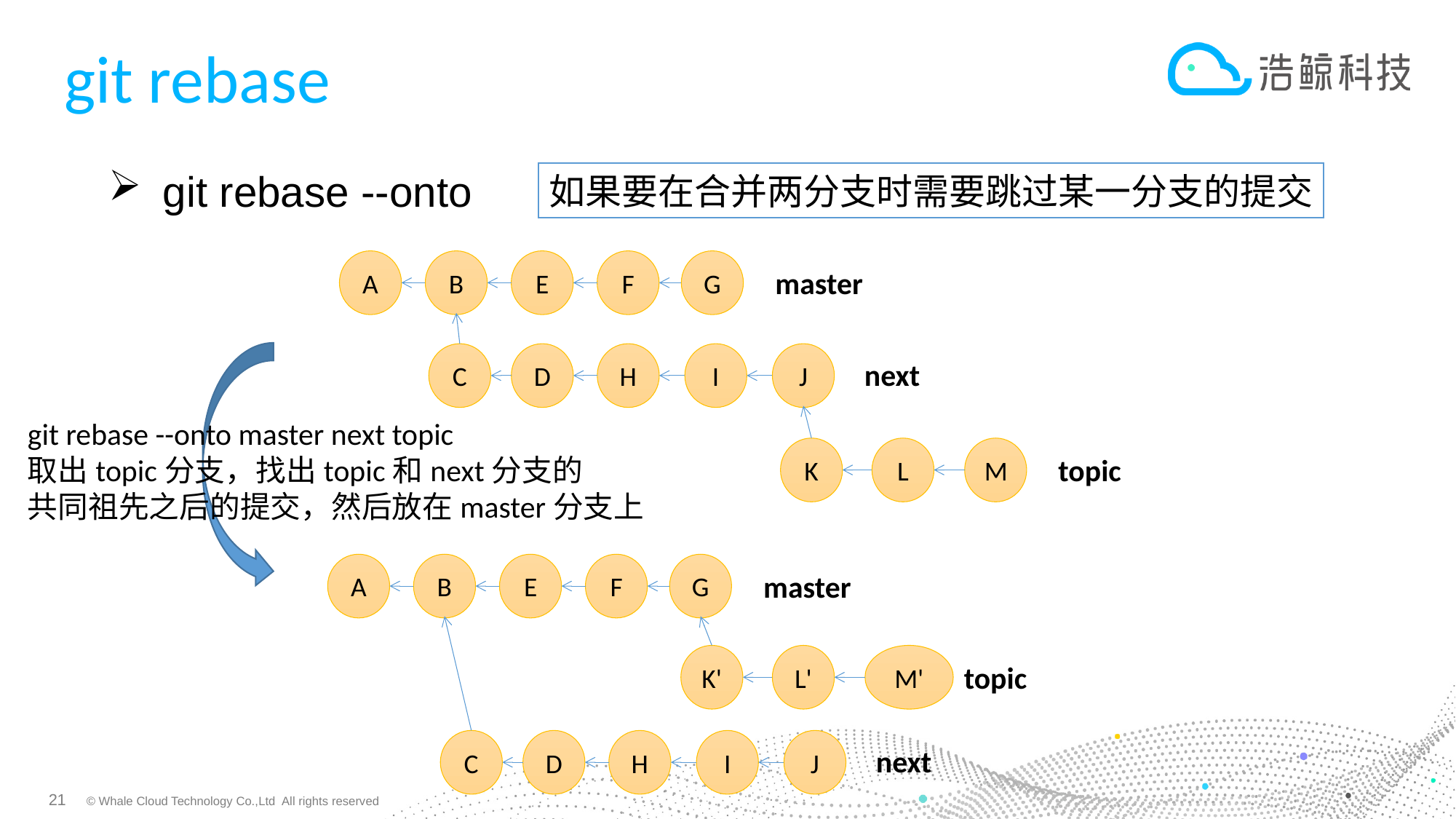

# git rebase
git rebase --onto
如果要在合并两分支时需要跳过某一分支的提交
A
B
E
F
G
master

C
D
H
I
J
next
git rebase --onto master next topic
取出topic分支，找出topic和next分支的
共同祖先之后的提交，然后放在master分支上
K
L
M
topic
A
B
E
F
G
master
K'
L'
M'
topic
C
D
H
I
J
next